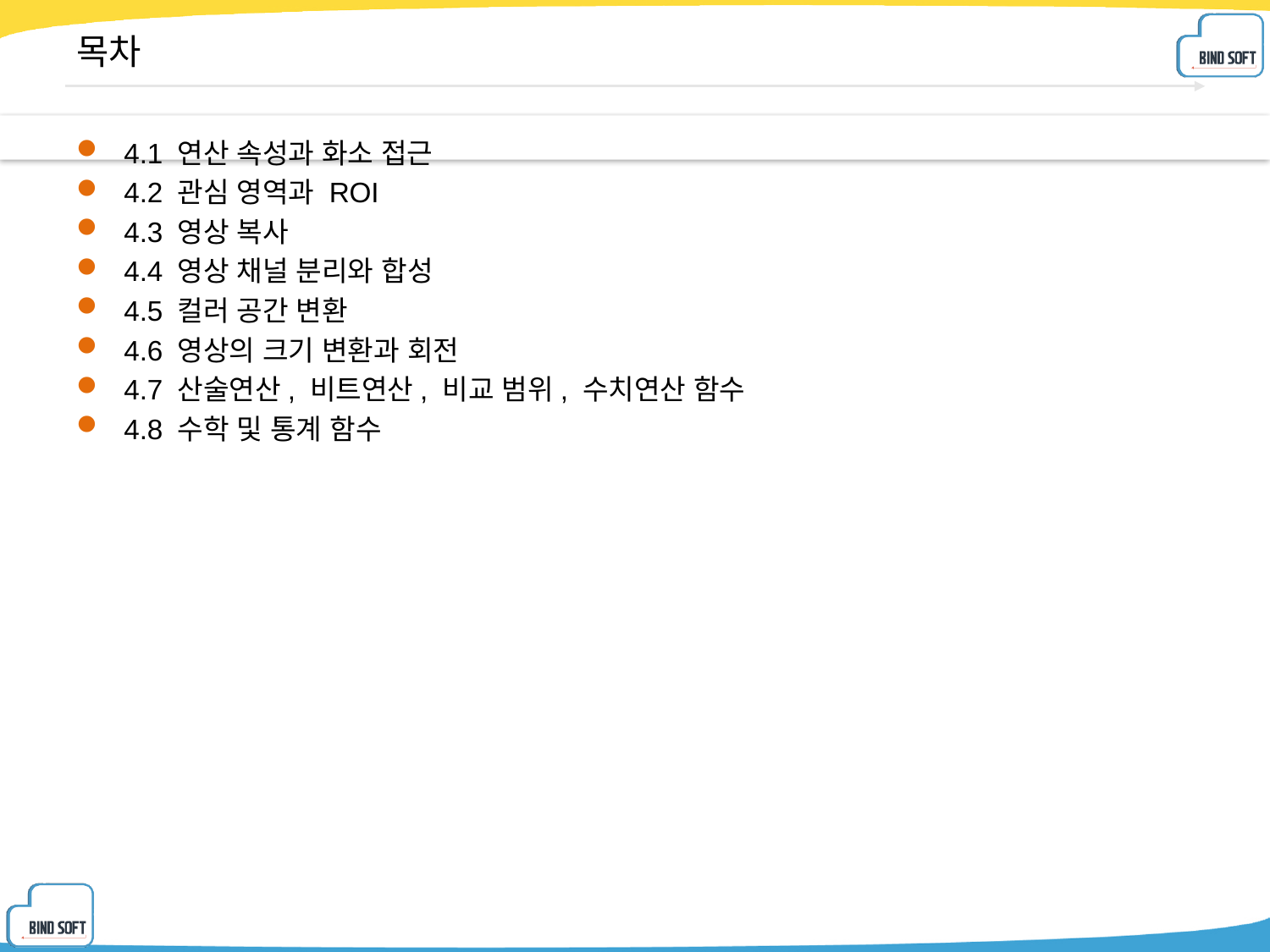

# 목차
4.1 연산 속성과 화소 접근
4.2 관심 영역과 ROI
4.3 영상 복사
4.4 영상 채널 분리와 합성
4.5 컬러 공간 변환
4.6 영상의 크기 변환과 회전
4.7 산술연산, 비트연산, 비교 범위, 수치연산 함수
4.8 수학 및 통계 함수